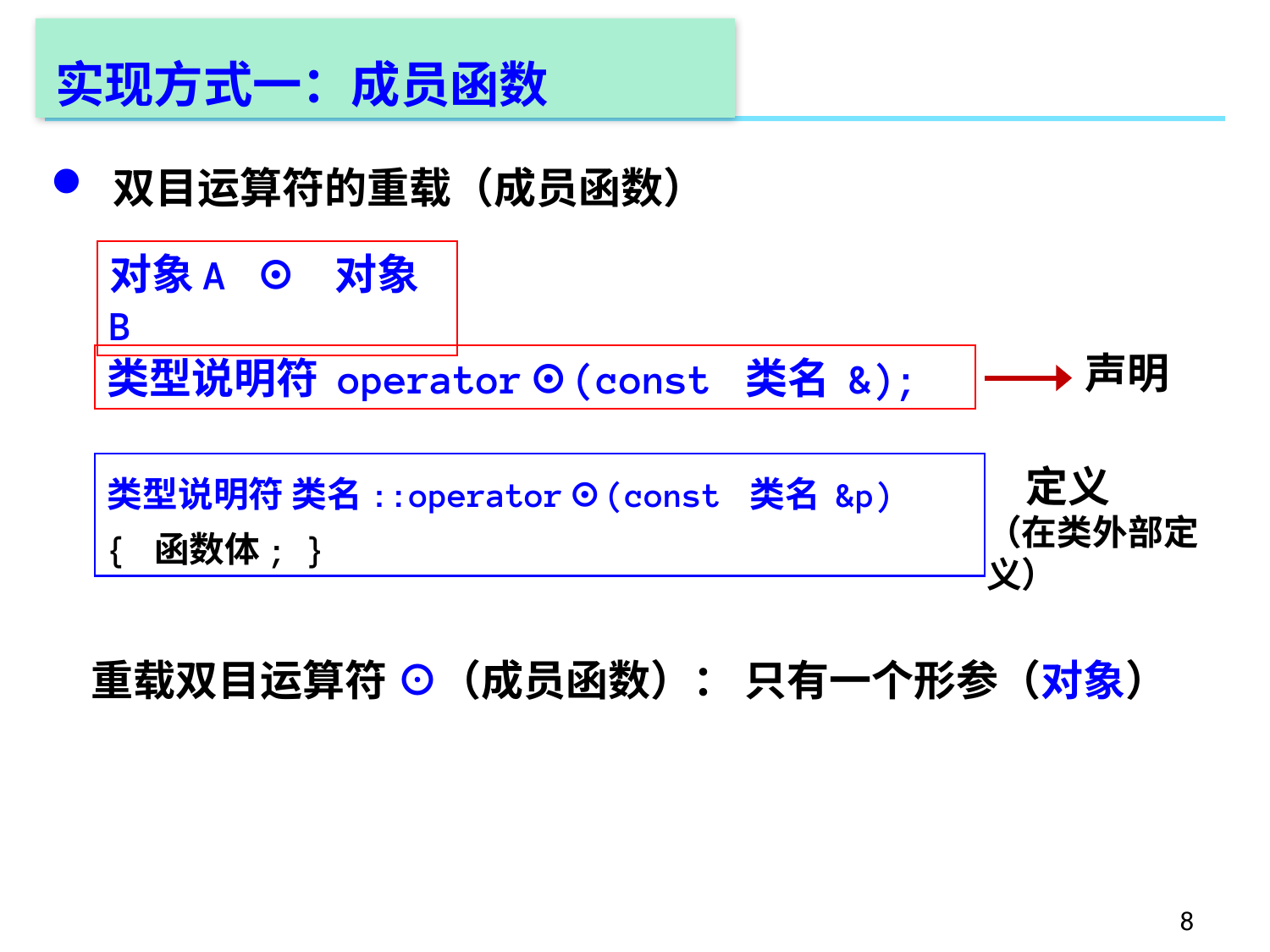

# 实现方式一：成员函数
 双目运算符的重载（成员函数）
对象A ⊙ 对象B
声明
类型说明符 operator⊙(const 类名 &);
类型说明符 类名::operator⊙(const 类名 &p)
{ 函数体; }
   定义
（在类外部定义）
重载双目运算符 ⊙（成员函数）： 只有一个形参（对象）
8